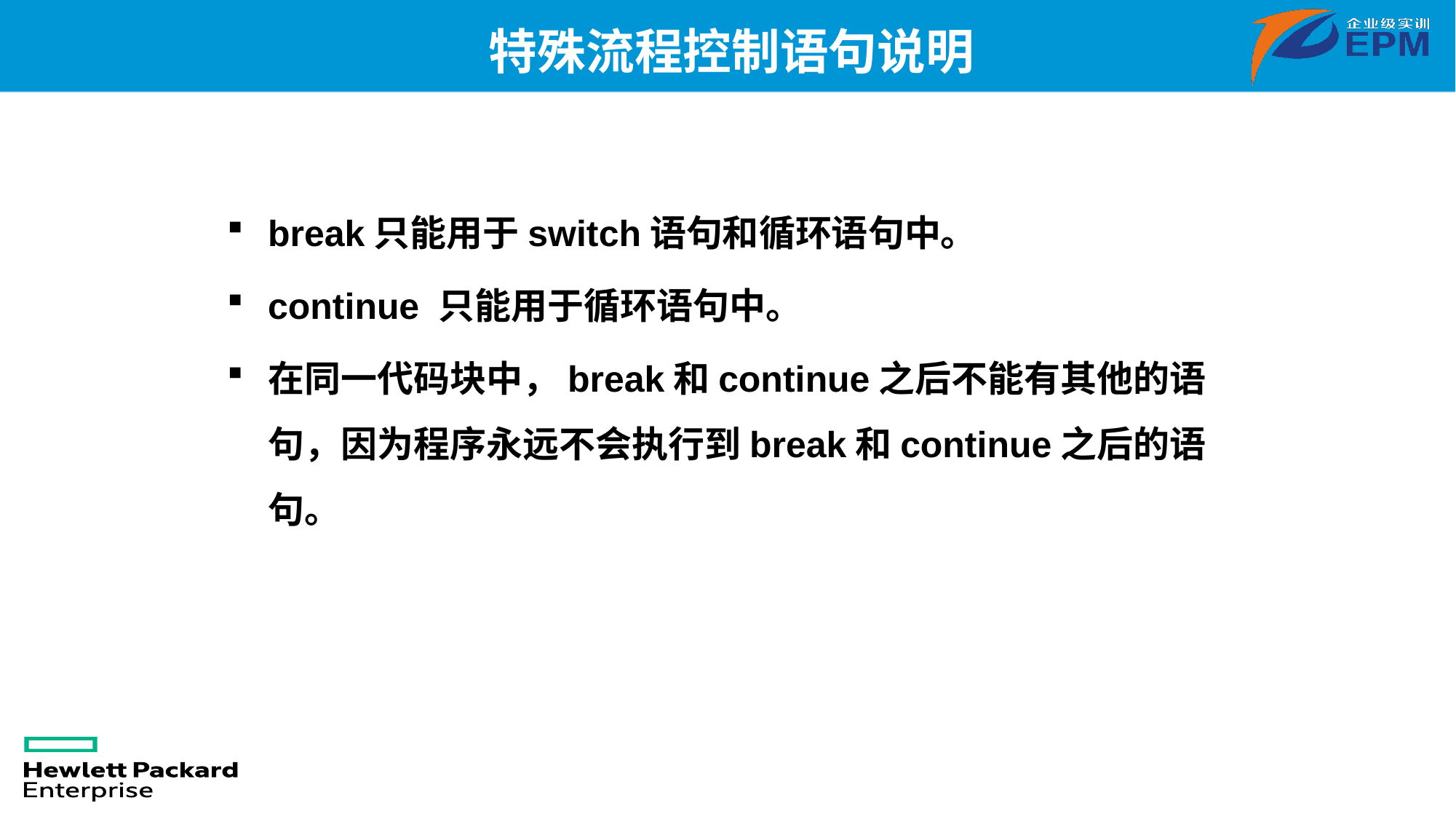

# 特殊流程控制语句说明
break只能用于switch语句和循环语句中。
continue 只能用于循环语句中。
在同一代码块中，break和continue之后不能有其他的语句，因为程序永远不会执行到break和continue之后的语句。